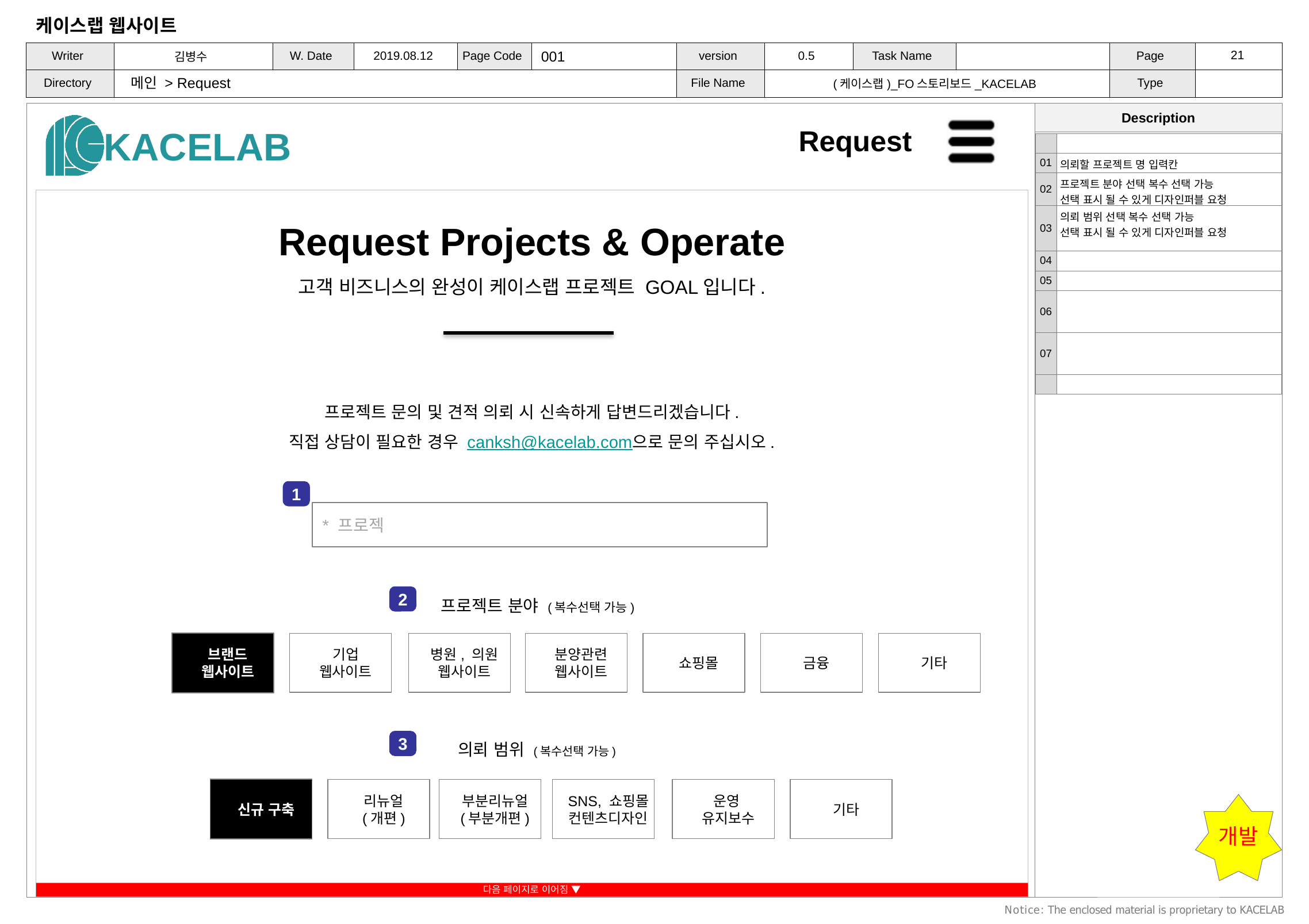

001
메인 > Request
|  |  |
| --- | --- |
| 01 | 의뢰할 프로젝트 명 입력칸 |
| 02 | 프로젝트 분야 선택 복수 선택 가능 선택 표시 될 수 있게 디자인퍼블 요청 |
| 03 | 의뢰 범위 선택 복수 선택 가능 선택 표시 될 수 있게 디자인퍼블 요청 |
| 04 |  |
| 05 |  |
| 06 |  |
| 07 |  |
|  |  |
Request Projects & Operate
고객 비즈니스의 완성이 케이스랩 프로젝트 GOAL입니다.
프로젝트 문의 및 견적 의뢰 시 신속하게 답변드리겠습니다.
직접 상담이 필요한 경우 canksh@kacelab.com으로 문의 주십시오.
1
* 프로젝
프로젝트 분야 (복수선택 가능)
2
브랜드
웹사이트
기업
웹사이트
병원, 의원
웹사이트
분양관련
웹사이트
쇼핑몰
금융
기타
의뢰 범위 (복수선택 가능)
3
신규 구축
리뉴얼
(개편)
부분리뉴얼
(부분개편)
SNS, 쇼핑몰
컨텐츠디자인
운영
유지보수
기타
개발